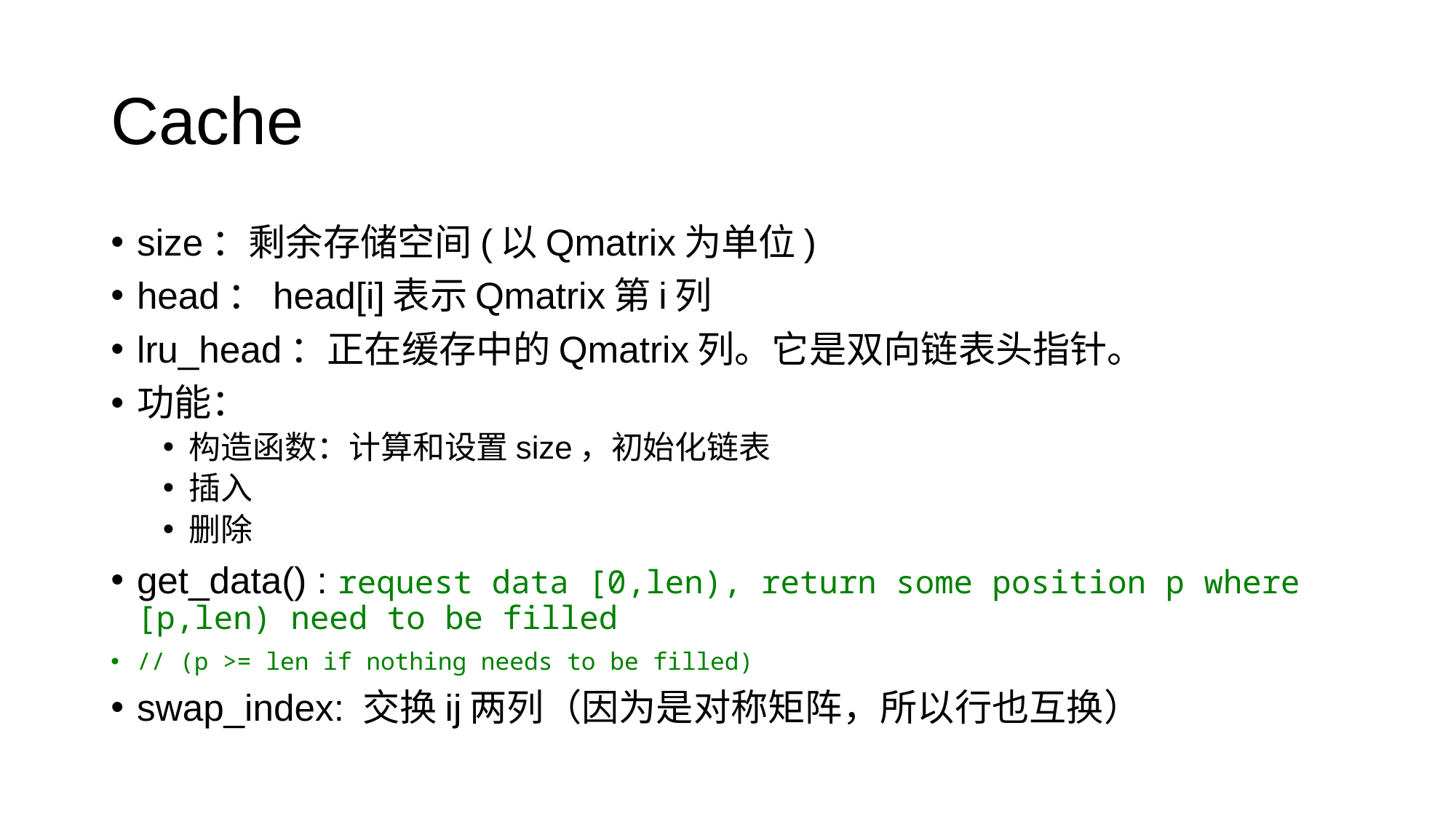

# Cache
size：剩余存储空间(以Qmatrix为单位)
head：head[i]表示Qmatrix第i列
lru_head：正在缓存中的Qmatrix列。它是双向链表头指针。
功能：
构造函数：计算和设置size，初始化链表
插入
删除
get_data() : request data [0,len), return some position p where [p,len) need to be filled
// (p >= len if nothing needs to be filled)
swap_index: 交换ij两列（因为是对称矩阵，所以行也互换）